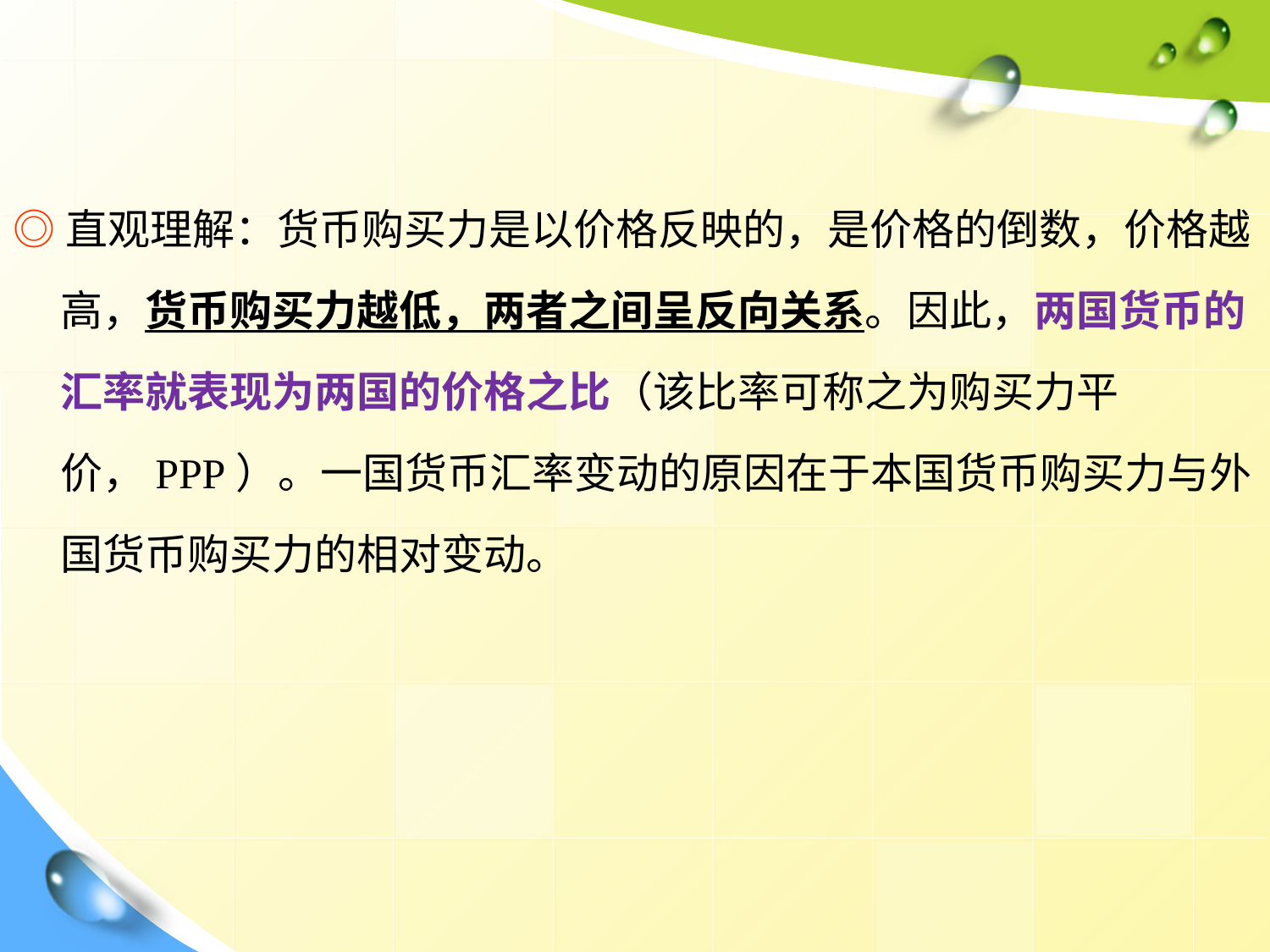

◎直观理解：货币购买力是以价格反映的，是价格的倒数，价格越高，货币购买力越低，两者之间呈反向关系。因此，两国货币的汇率就表现为两国的价格之比（该比率可称之为购买力平价，PPP）。一国货币汇率变动的原因在于本国货币购买力与外国货币购买力的相对变动。